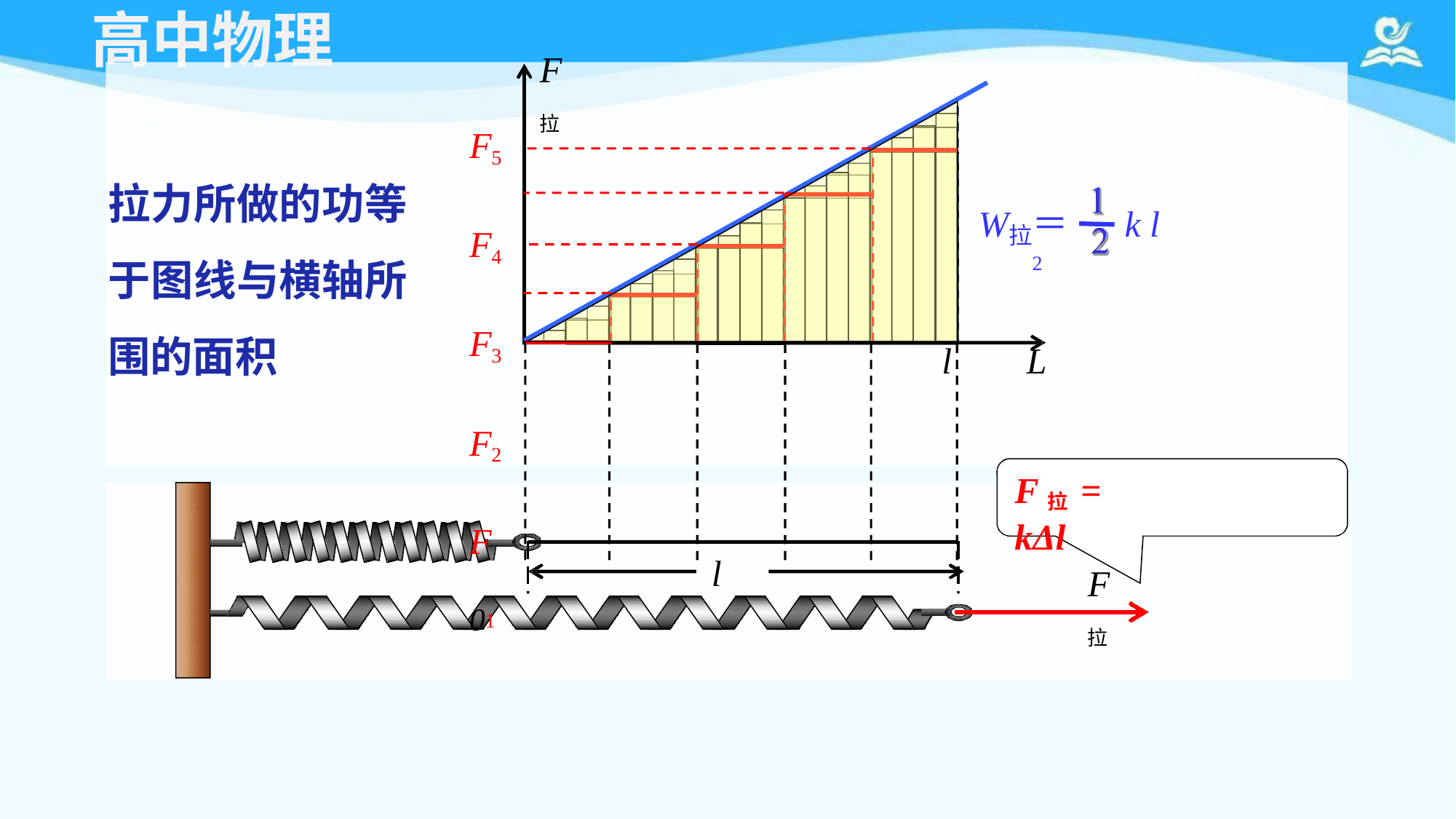

# 高中物理

F拉

F5  F4  F3  F2  F01

拉力所做的功等 于图线与横轴所 围的面积

W
＝	k l 2

拉

l
L

F拉 = kΔl

l

F拉